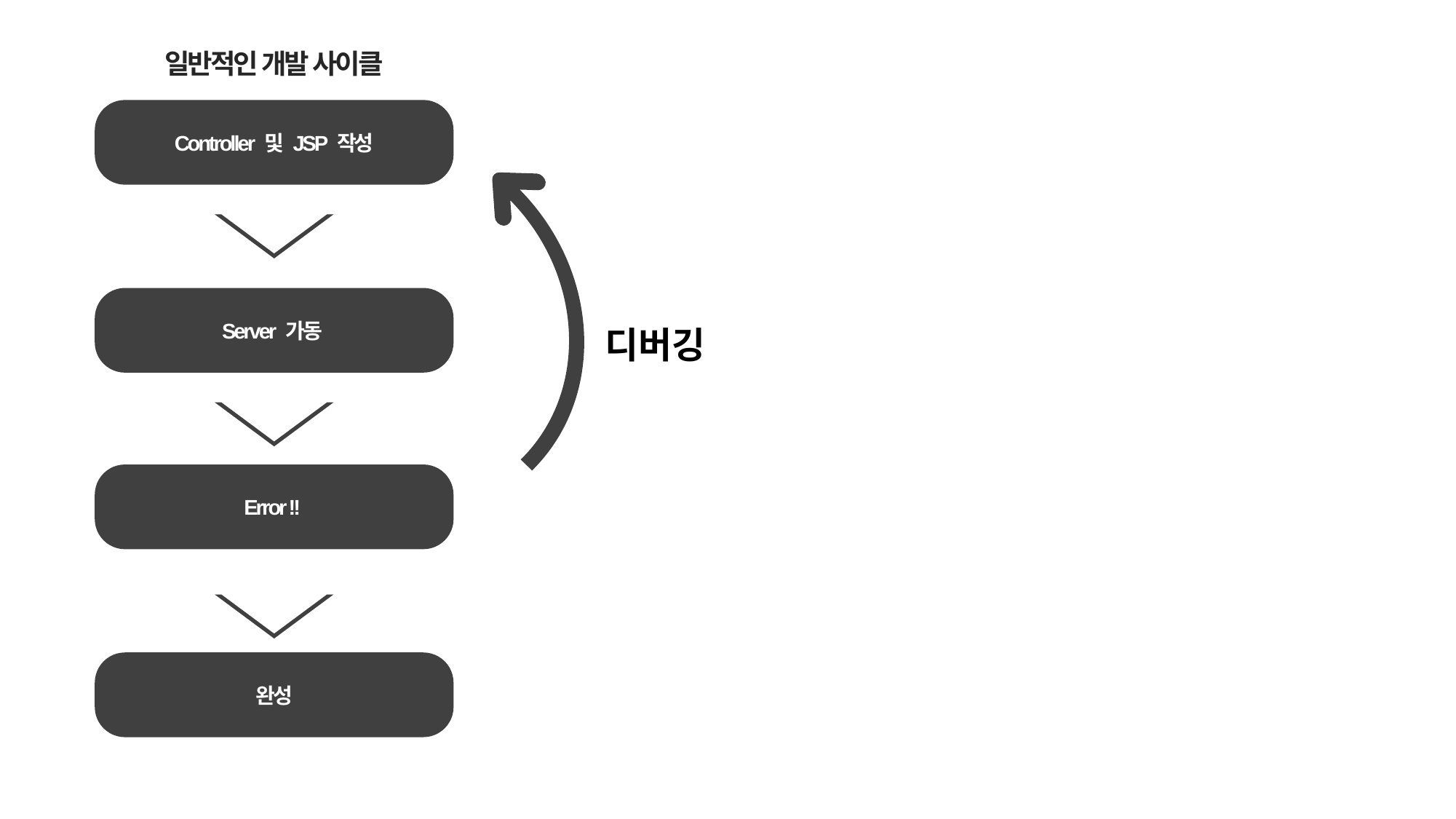

일반적인 개발 사이클
Controller 및 JSP 작성

디버깅

Server 가동

Error !!

완성